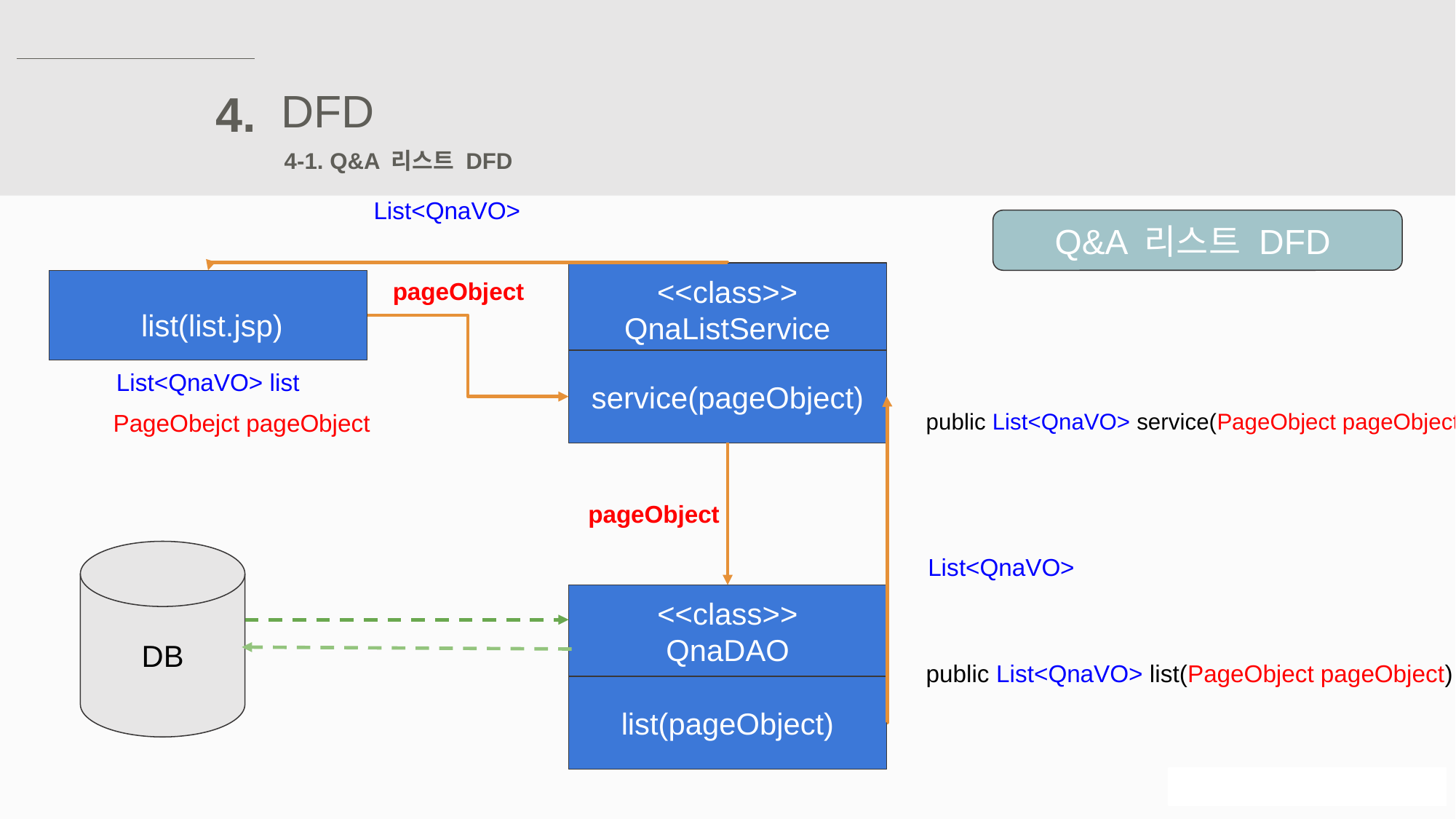

DFD
4.
4-1. Q&A 리스트 DFD

List<QnaVO>
Q&A 리스트 DFD

pageObject

<<class>>
QnaListService

 list(list.jsp)

service(pageObject)

List<QnaVO> list
public List<QnaVO> service(PageObject pageObject)
PageObejct pageObject

pageObject
List<QnaVO>
DB

<<class>>
QnaDAO

public List<QnaVO> list(PageObject pageObject)

list(pageObject)